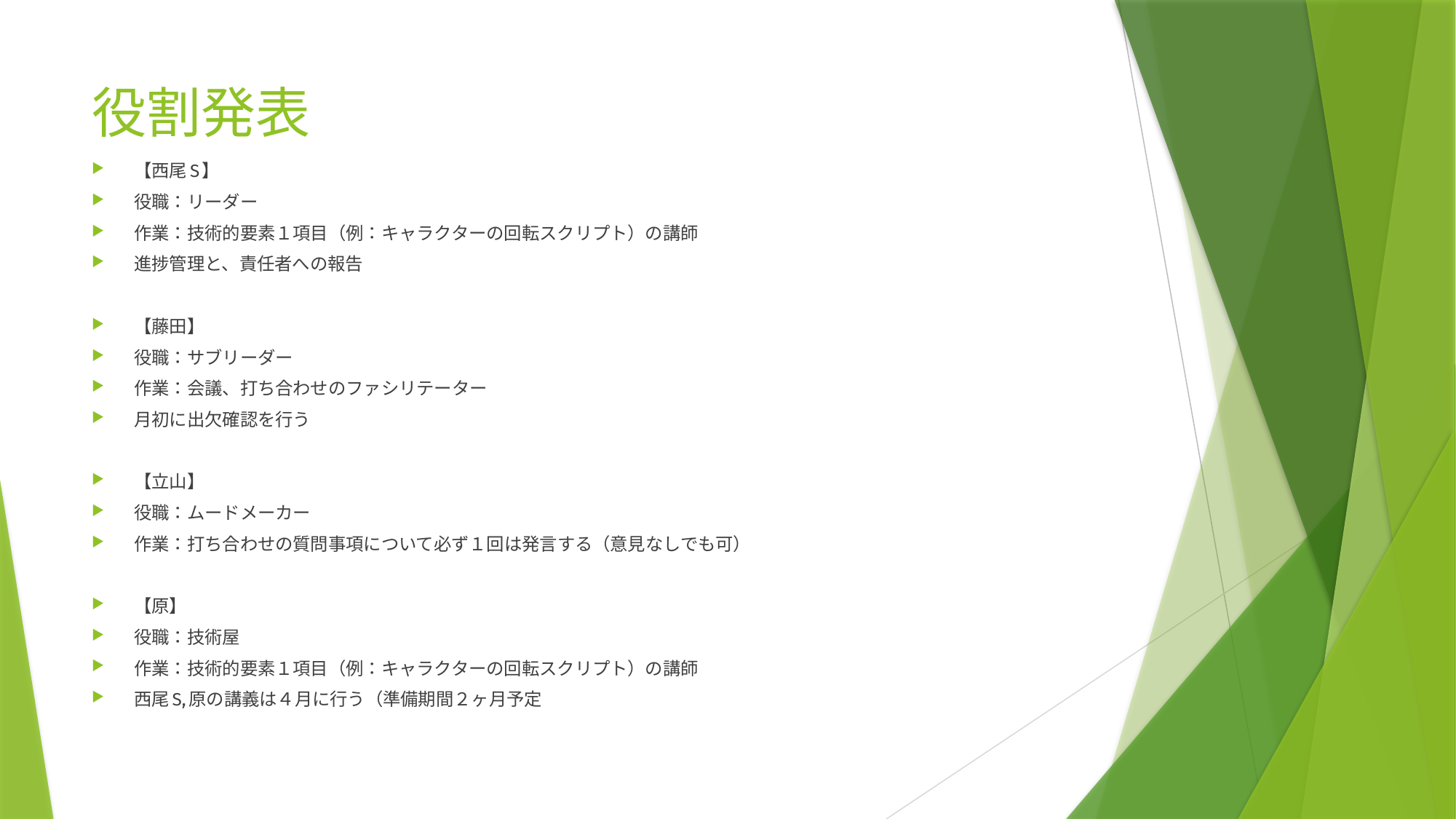

# 役割発表
【西尾S】
役職：リーダー
作業：技術的要素１項目（例：キャラクターの回転スクリプト）の講師
進捗管理と、責任者への報告

【藤田】
役職：サブリーダー
作業：会議、打ち合わせのファシリテーター
月初に出欠確認を行う

【立山】
役職：ムードメーカー
作業：打ち合わせの質問事項について必ず１回は発言する（意見なしでも可）

【原】
役職：技術屋
作業：技術的要素１項目（例：キャラクターの回転スクリプト）の講師
西尾S,原の講義は４月に行う（準備期間２ヶ月予定